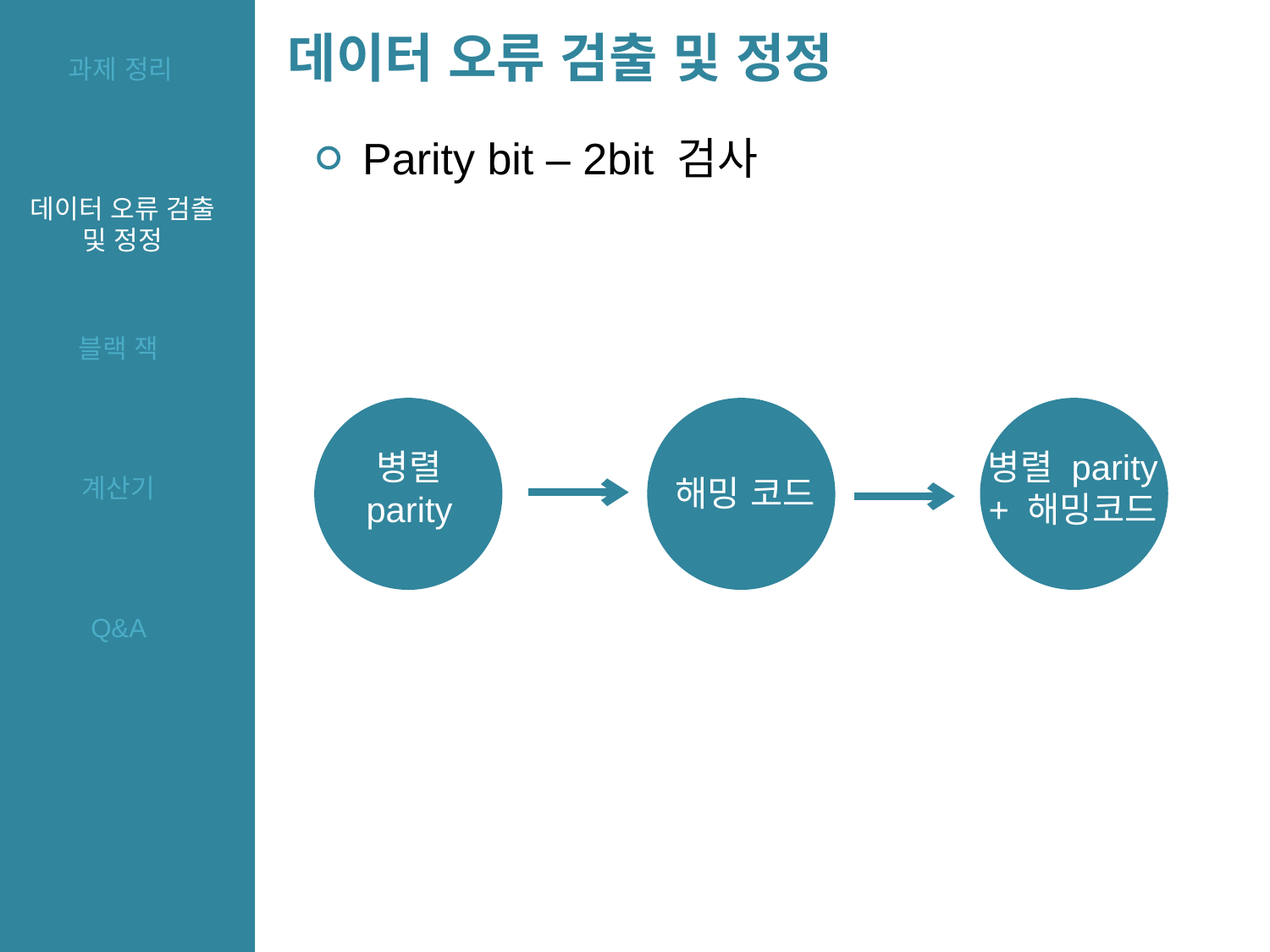

데이터 오류 검출 및 정정
과제 정리
Parity bit – 2bit 검사

데이터 오류 검출 및 정정
블랙 잭

병렬 parity
병렬 parity + 해밍코드
해밍 코드
계산기
Q&A